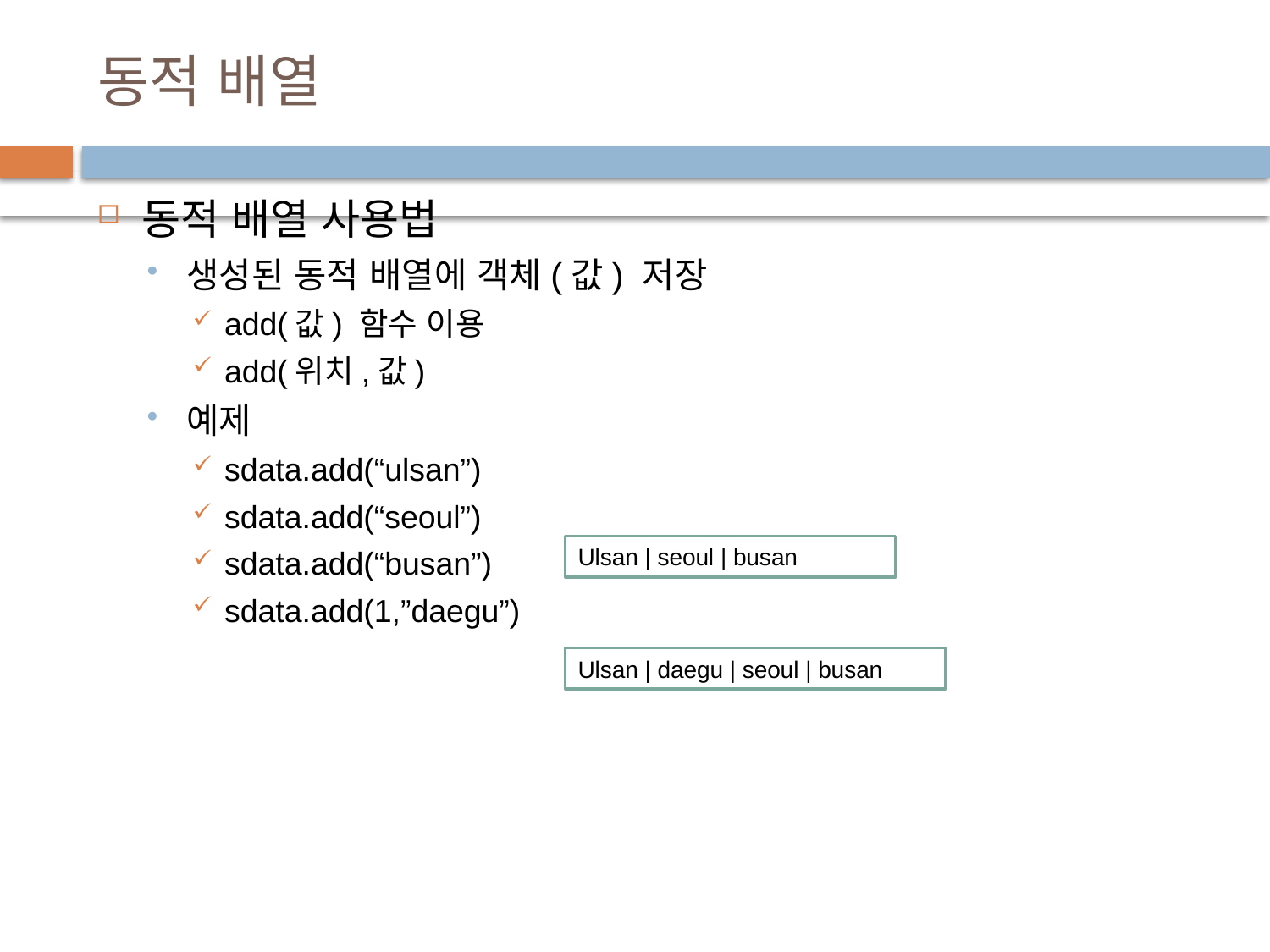

# 동적 배열
동적 배열 사용법
생성된 동적 배열에 객체(값) 저장
add(값) 함수 이용
add(위치,값)
예제
sdata.add(“ulsan”)
sdata.add(“seoul”)
sdata.add(“busan”)
sdata.add(1,”daegu”)
Ulsan | seoul | busan
Ulsan | daegu | seoul | busan